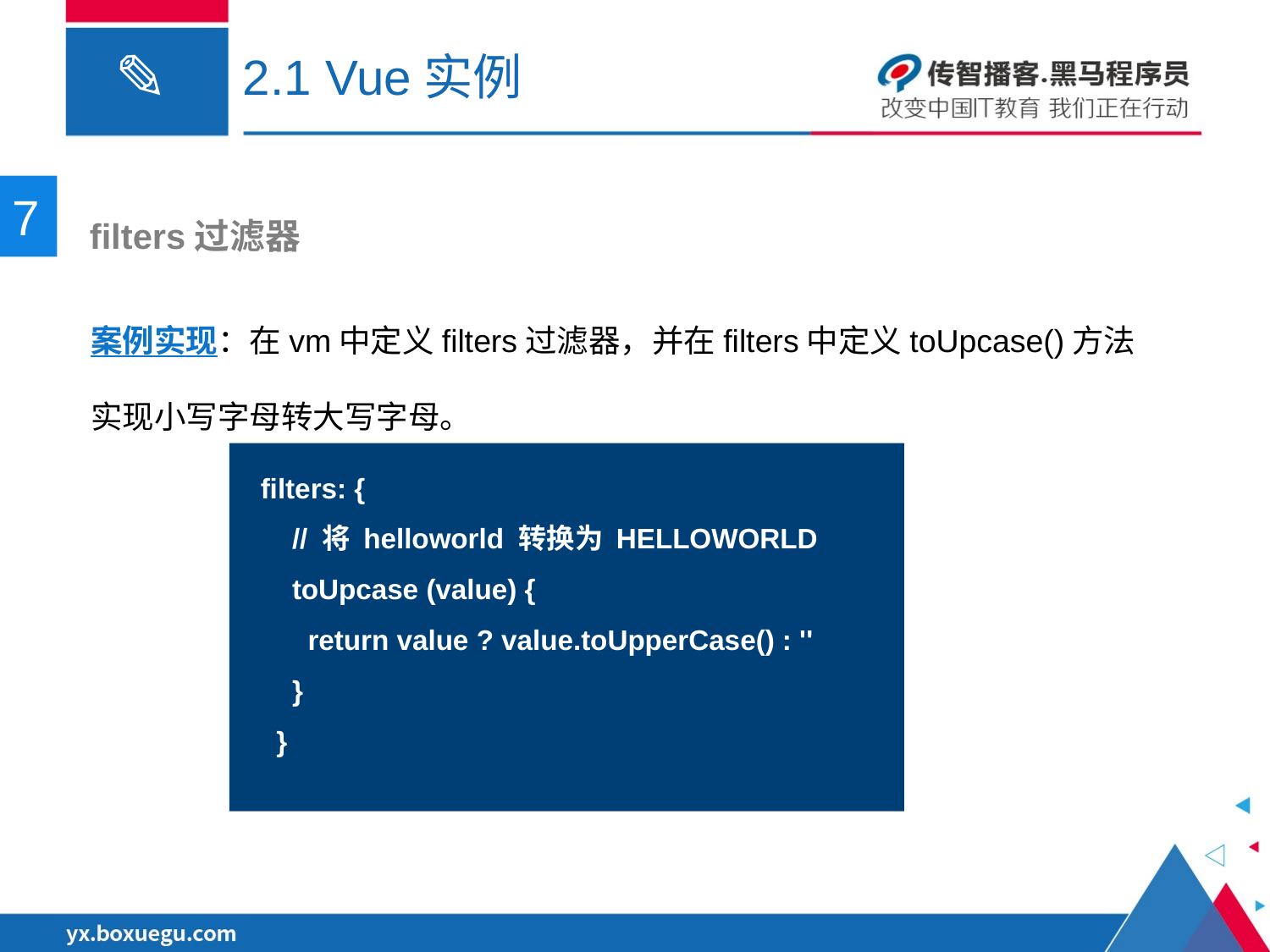

# 2.1 Vue实例

7
  filters过滤器
案例实现：在vm中定义filters过滤器，并在filters中定义toUpcase()方法实现小写字母转大写字母。

filters: {
    // 将 helloworld 转换为 HELLOWORLD
    toUpcase (value) {
      return value ? value.toUpperCase() : ''
    }
  }